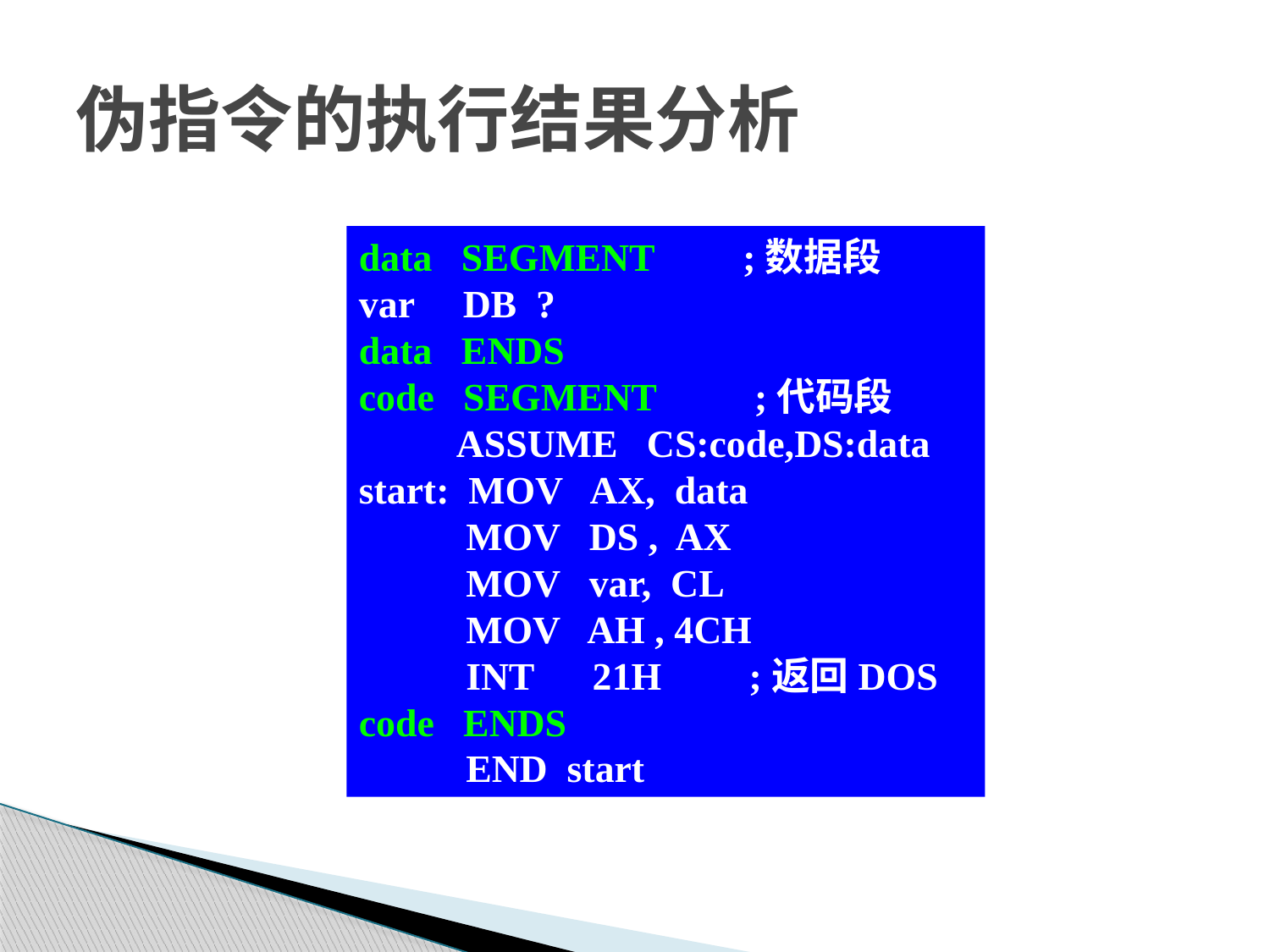

# 伪指令的执行结果分析
data   SEGMENT         ;数据段
var     DB  ?
data   ENDS
code   SEGMENT          ;代码段
          ASSUME   CS:code,DS:data
start:  MOV   AX,  data
           MOV   DS ,  AX
           MOV   var,  CL
           MOV   AH , 4CH
           INT      21H         ;返回DOS
code   ENDS
           END  start